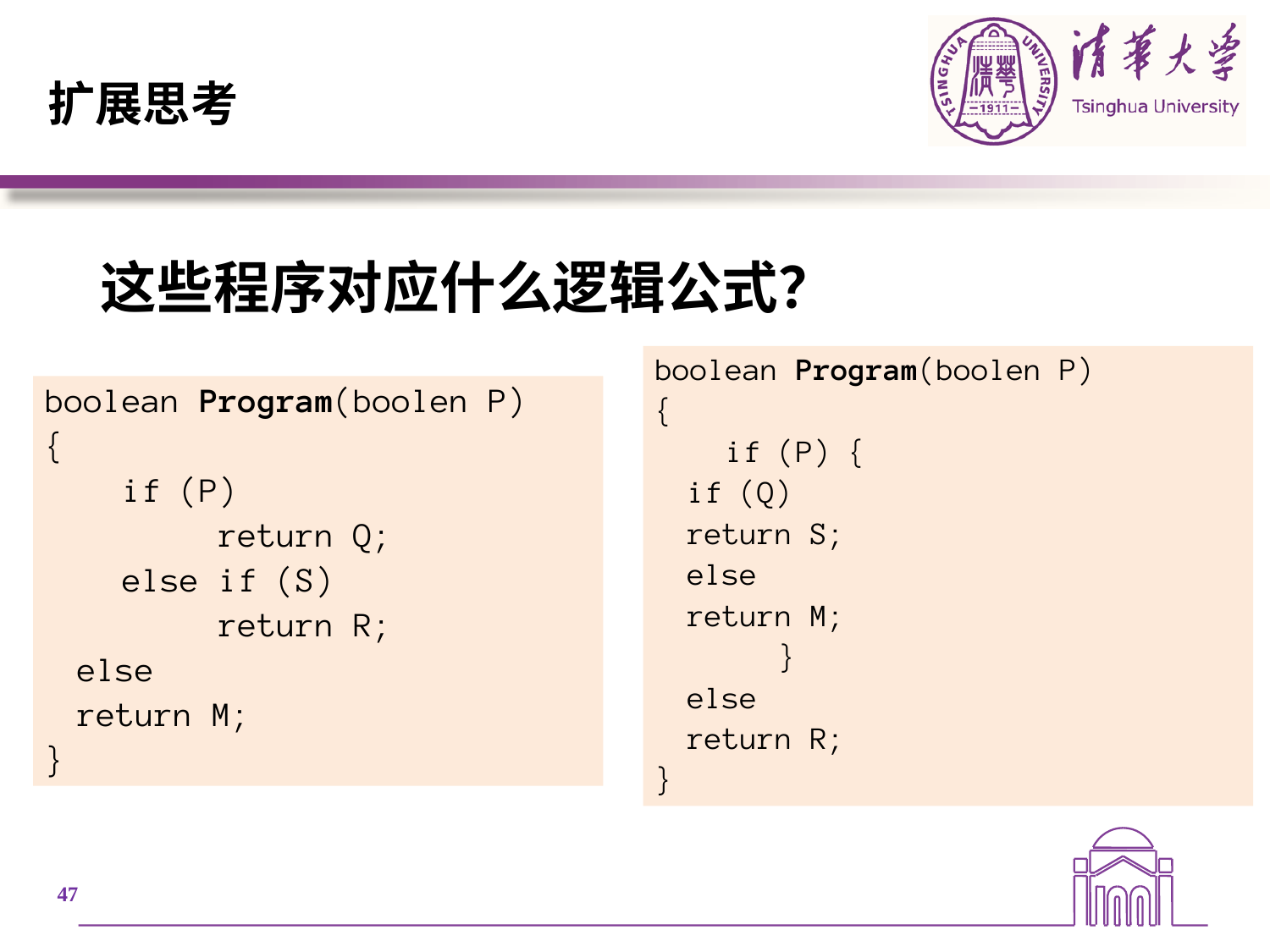

# 扩展思考
这些程序对应什么逻辑公式？
boolean Program(boolen P)
{
    if (P) {
			if (Q)
				return S;
			else
				return M;
       }
		else
			return R;
}
boolean Program(boolen P)
{
    if (P)
         return Q;
    else if (S)
         return R;
		else
			return M;
}